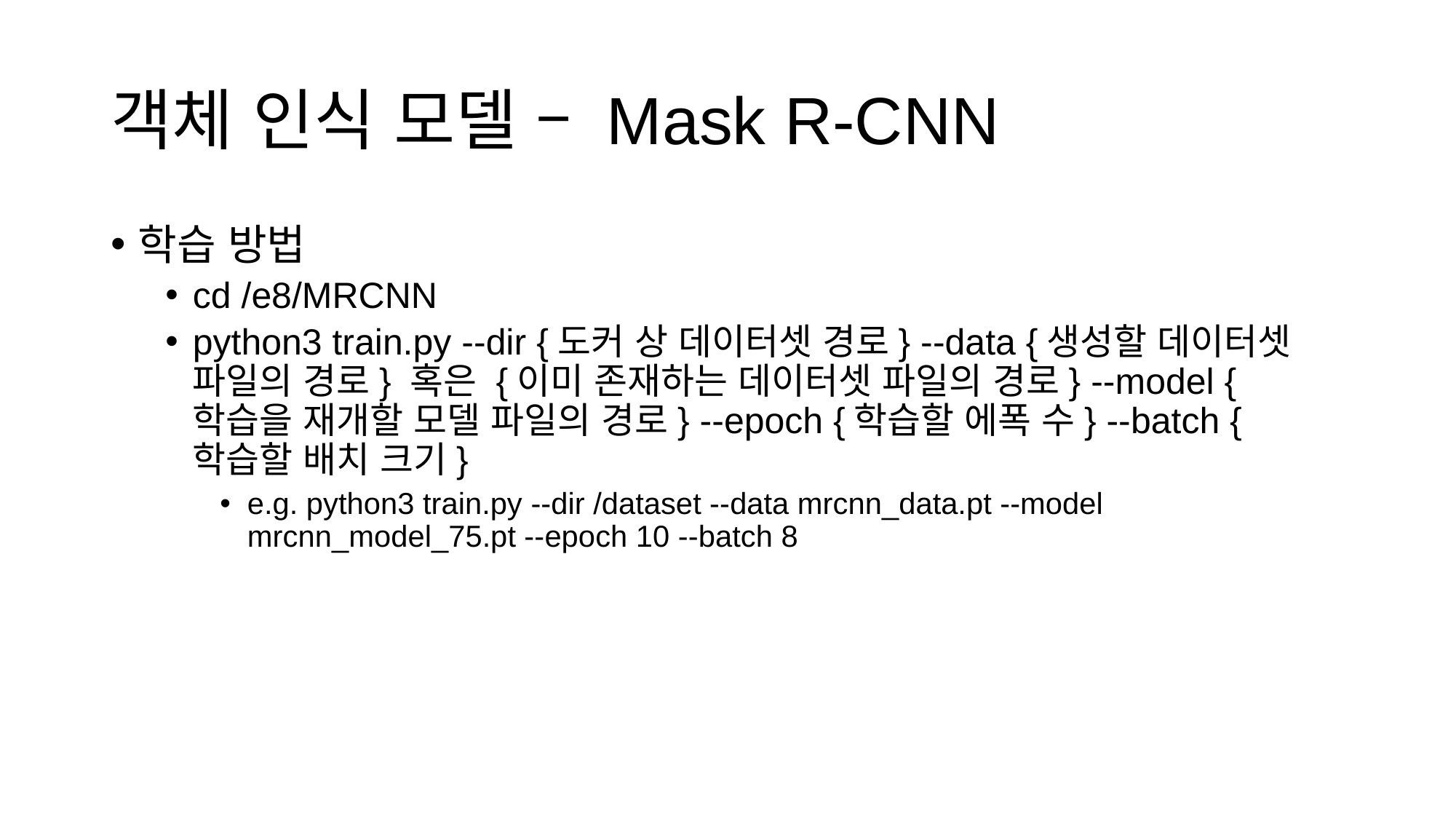

# 객체 인식 모델 – Mask R-CNN
학습 방법
cd /e8/MRCNN
python3 train.py --dir {도커 상 데이터셋 경로} --data {생성할 데이터셋 파일의 경로} 혹은 {이미 존재하는 데이터셋 파일의 경로} --model {학습을 재개할 모델 파일의 경로} --epoch {학습할 에폭 수} --batch {학습할 배치 크기}
e.g. python3 train.py --dir /dataset --data mrcnn_data.pt --model mrcnn_model_75.pt --epoch 10 --batch 8